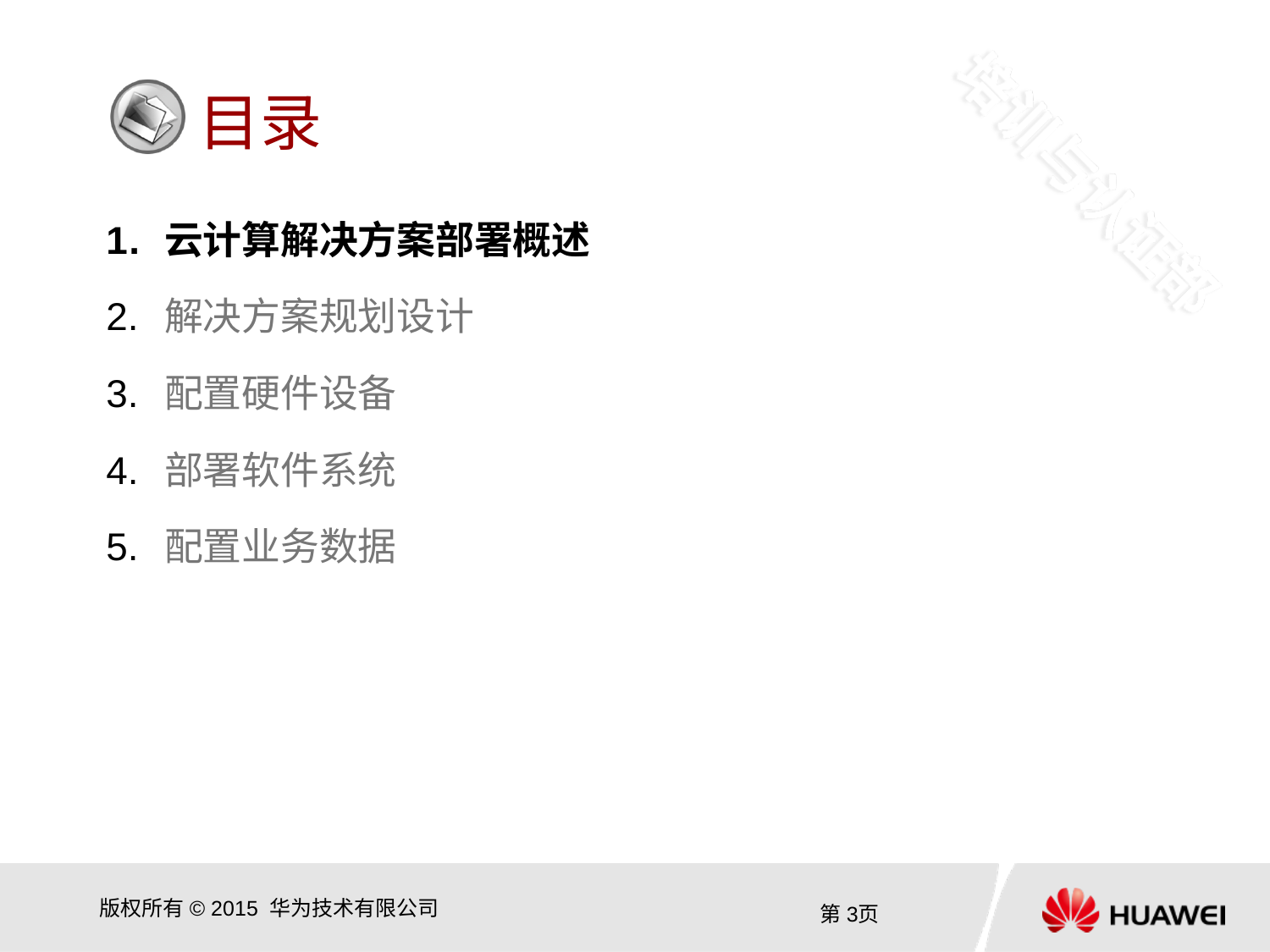

云计算解决方案部署概述
解决方案规划设计
配置硬件设备
部署软件系统
配置业务数据